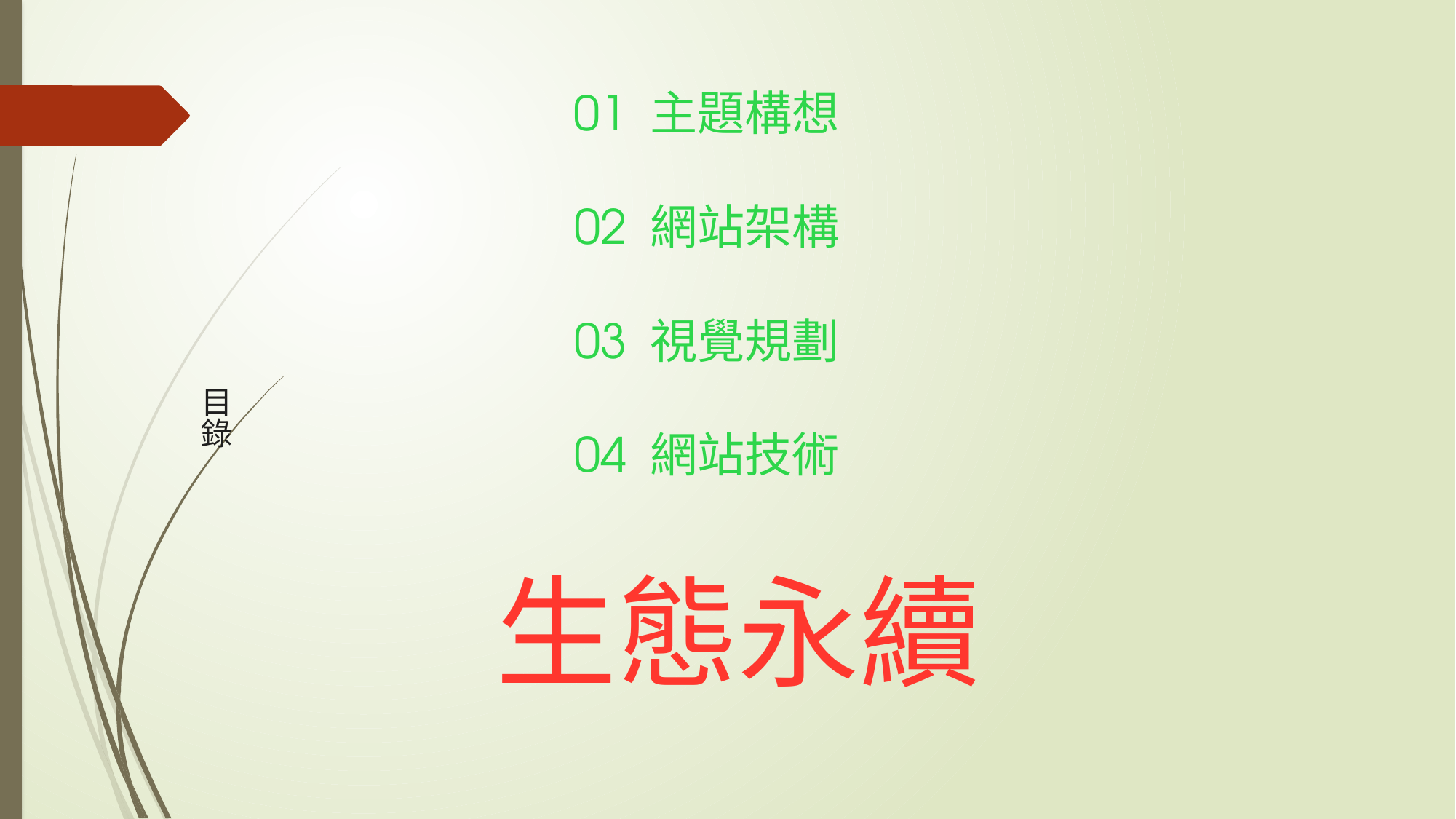

# 01 主題構想 02 網站架構 03 視覺規劃 04 網站技術

目錄
生態永續